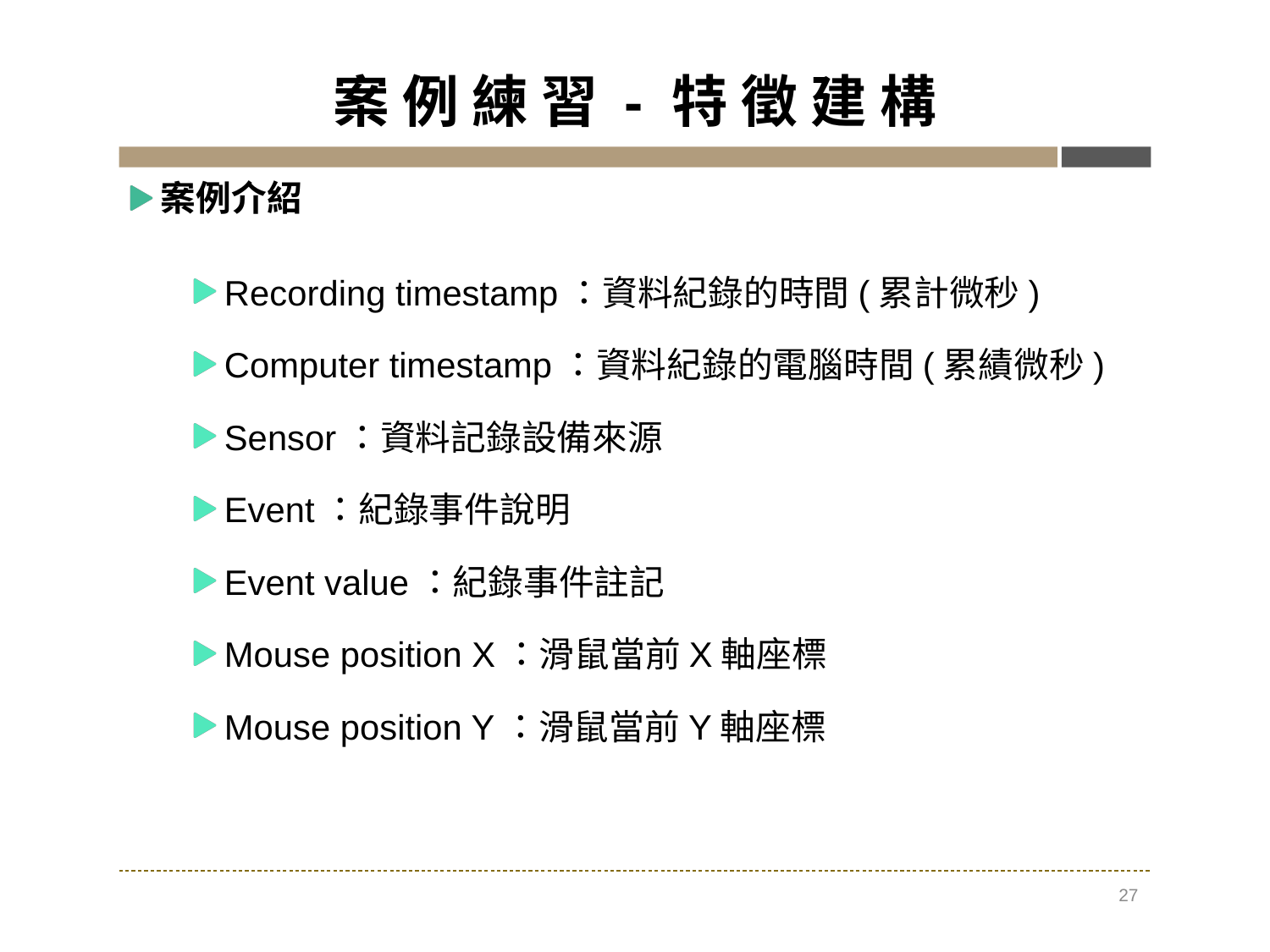

# 案 例 練 習 - 特 徵 建 構
案例介紹
Recording timestamp：資料紀錄的時間(累計微秒)
Computer timestamp：資料紀錄的電腦時間(累績微秒)
Sensor：資料記錄設備來源
Event：紀錄事件說明
Event value：紀錄事件註記
Mouse position X：滑鼠當前X軸座標
Mouse position Y：滑鼠當前Y軸座標

27